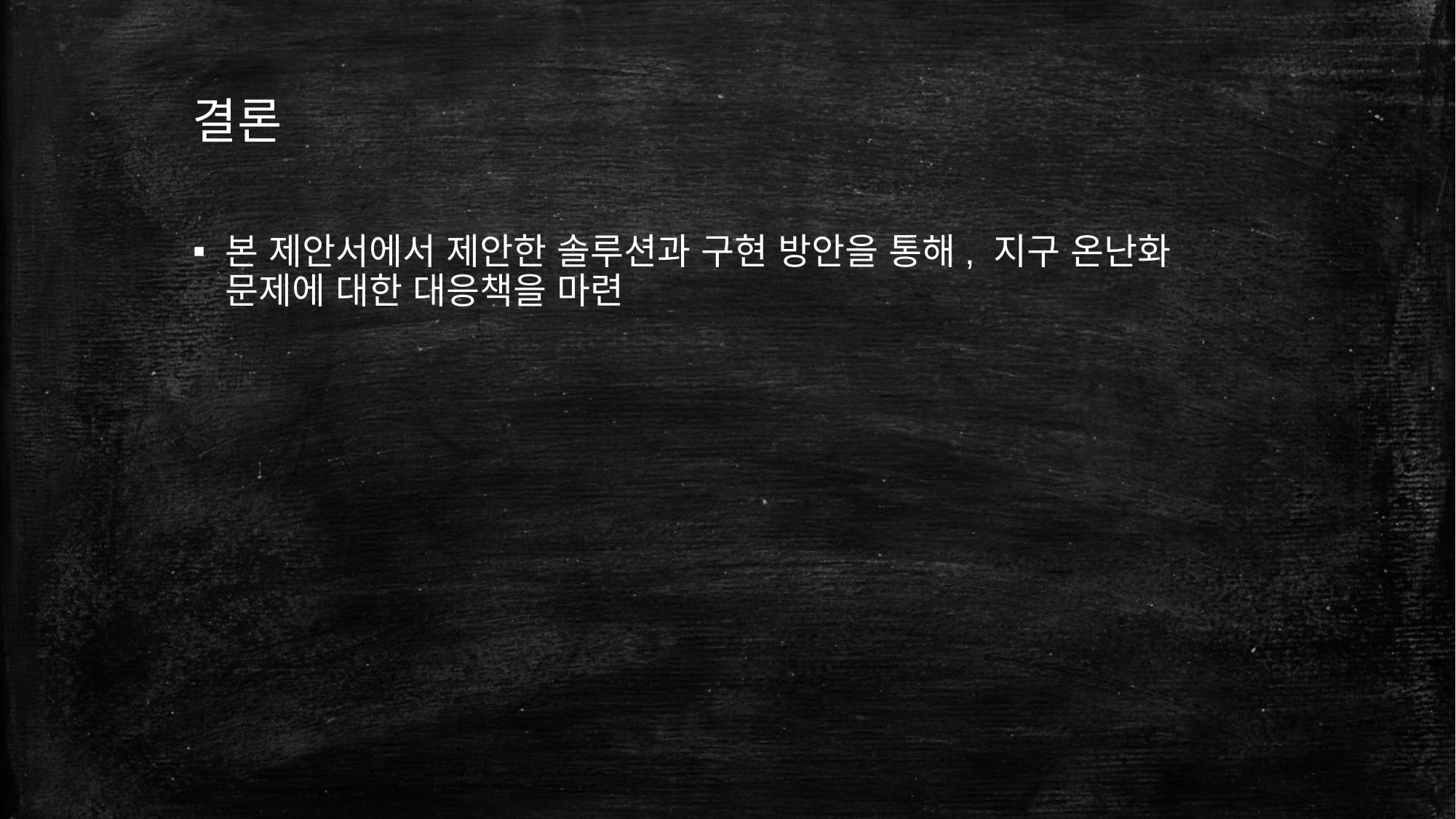

# 결론
본 제안서에서 제안한 솔루션과 구현 방안을 통해, 지구 온난화 문제에 대한 대응책을 마련